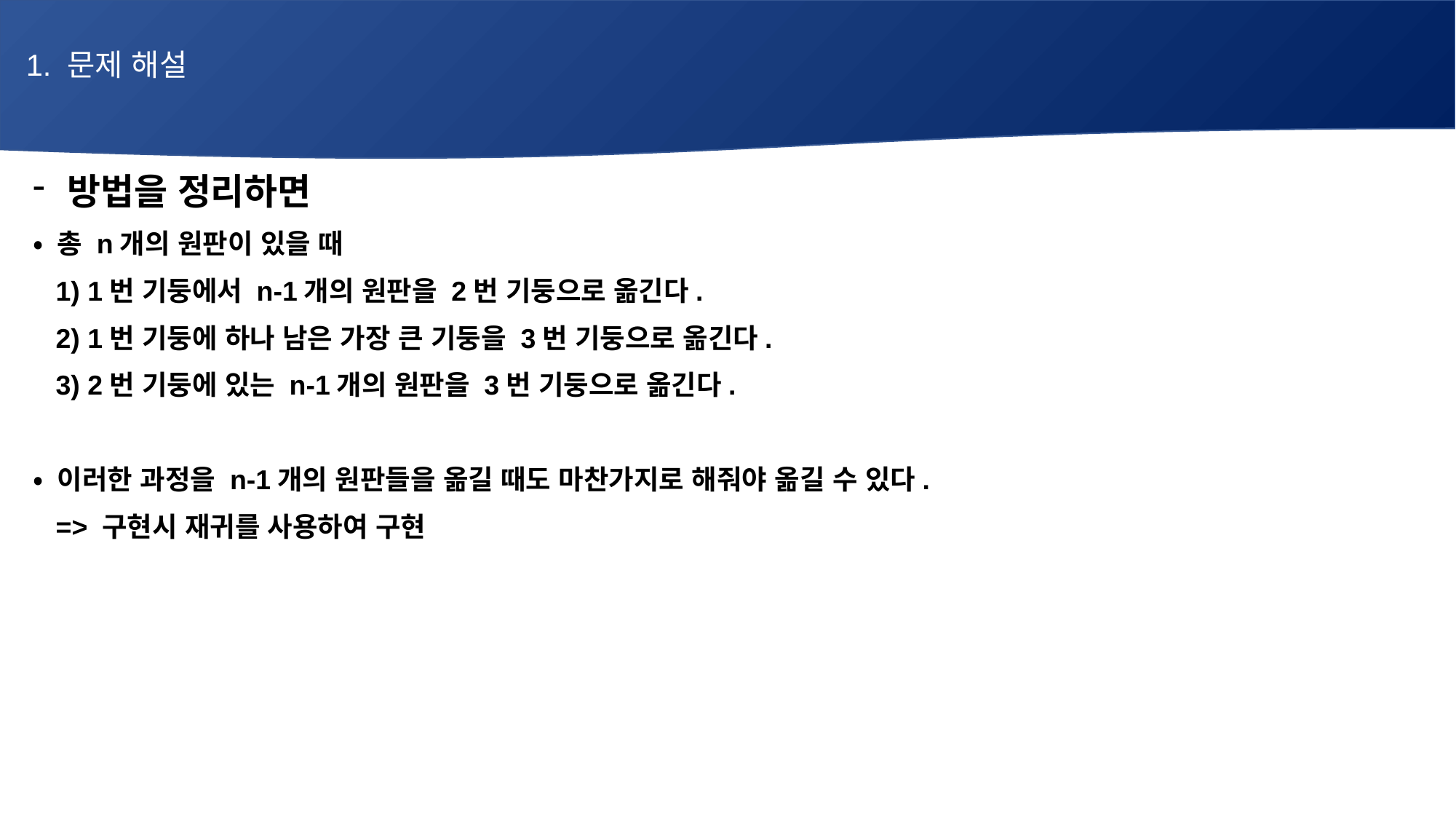

1. 문제 해설
방법을 정리하면
• 총 n개의 원판이 있을 때
   1) 1번 기둥에서 n-1개의 원판을 2번 기둥으로 옮긴다.
   2) 1번 기둥에 하나 남은 가장 큰 기둥을 3번 기둥으로 옮긴다.
   3) 2번 기둥에 있는 n-1개의 원판을 3번 기둥으로 옮긴다.

• 이러한 과정을 n-1개의 원판들을 옮길 때도 마찬가지로 해줘야 옮길 수 있다.
   => 구현시 재귀를 사용하여 구현